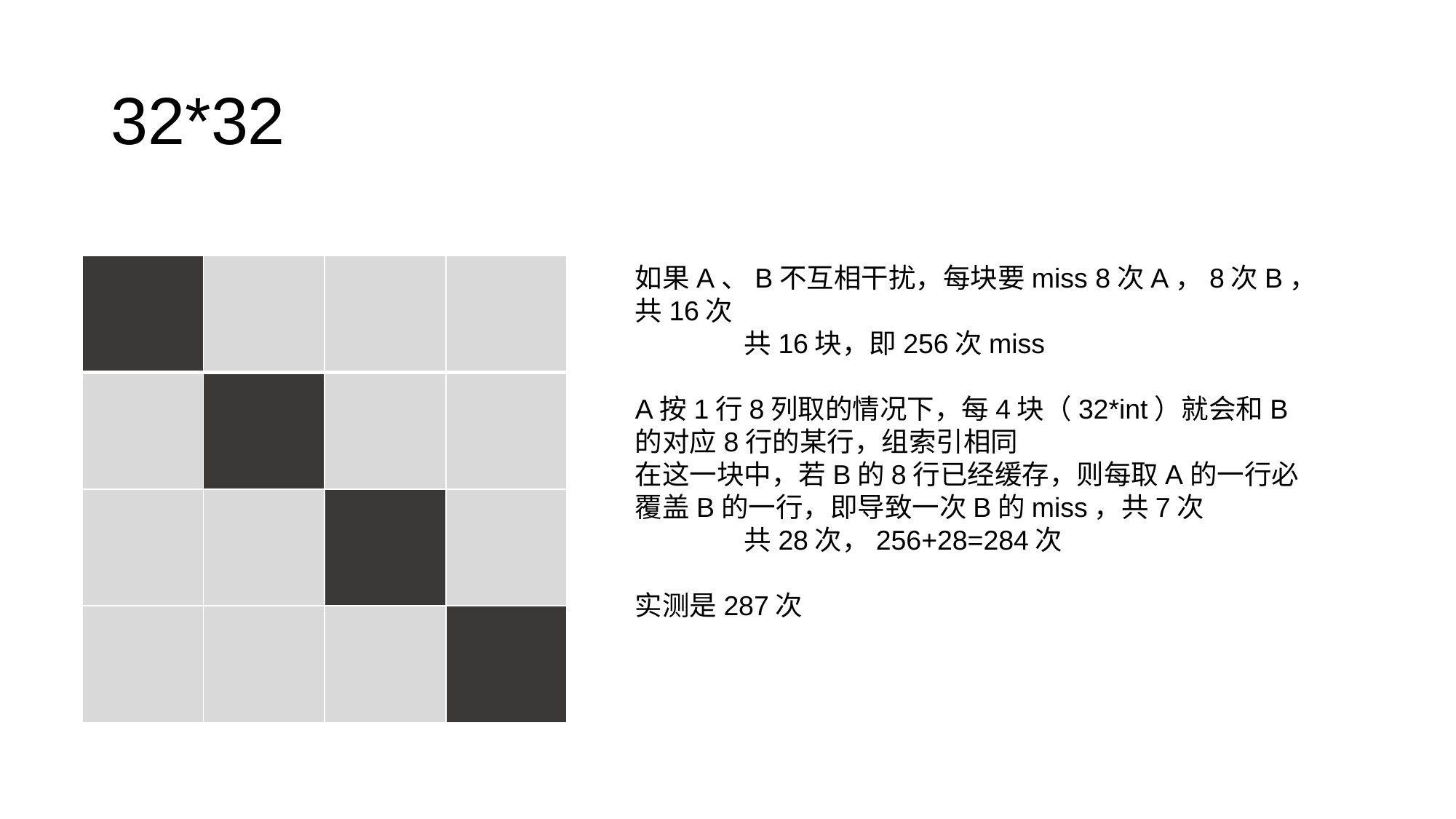

# 32*32
|  |  |  |  |
| --- | --- | --- | --- |
|  |  |  |  |
|  |  |  |  |
|  |  |  |  |
如果A、B不互相干扰，每块要miss 8次A，8次B，共16次
	共16块，即256次miss

A按1行8列取的情况下，每4块（32*int）就会和B的对应8行的某行，组索引相同
在这一块中，若B的8行已经缓存，则每取A的一行必覆盖B的一行，即导致一次B的miss，共7次
	共28次，256+28=284次

实测是287次